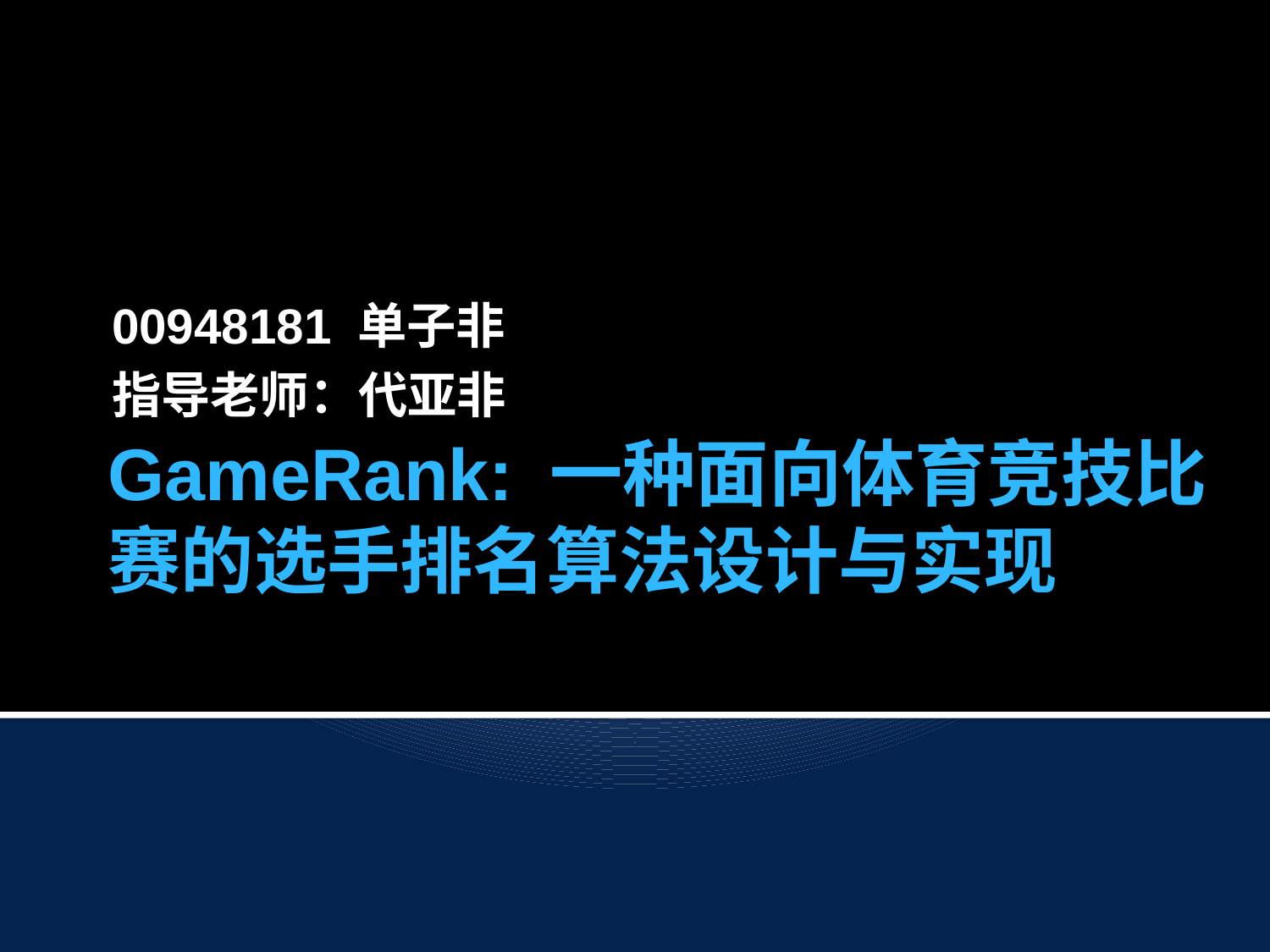

00948181 单子非
指导老师：代亚非
# GameRank: 一种面向体育竞技比赛的选手排名算法设计与实现